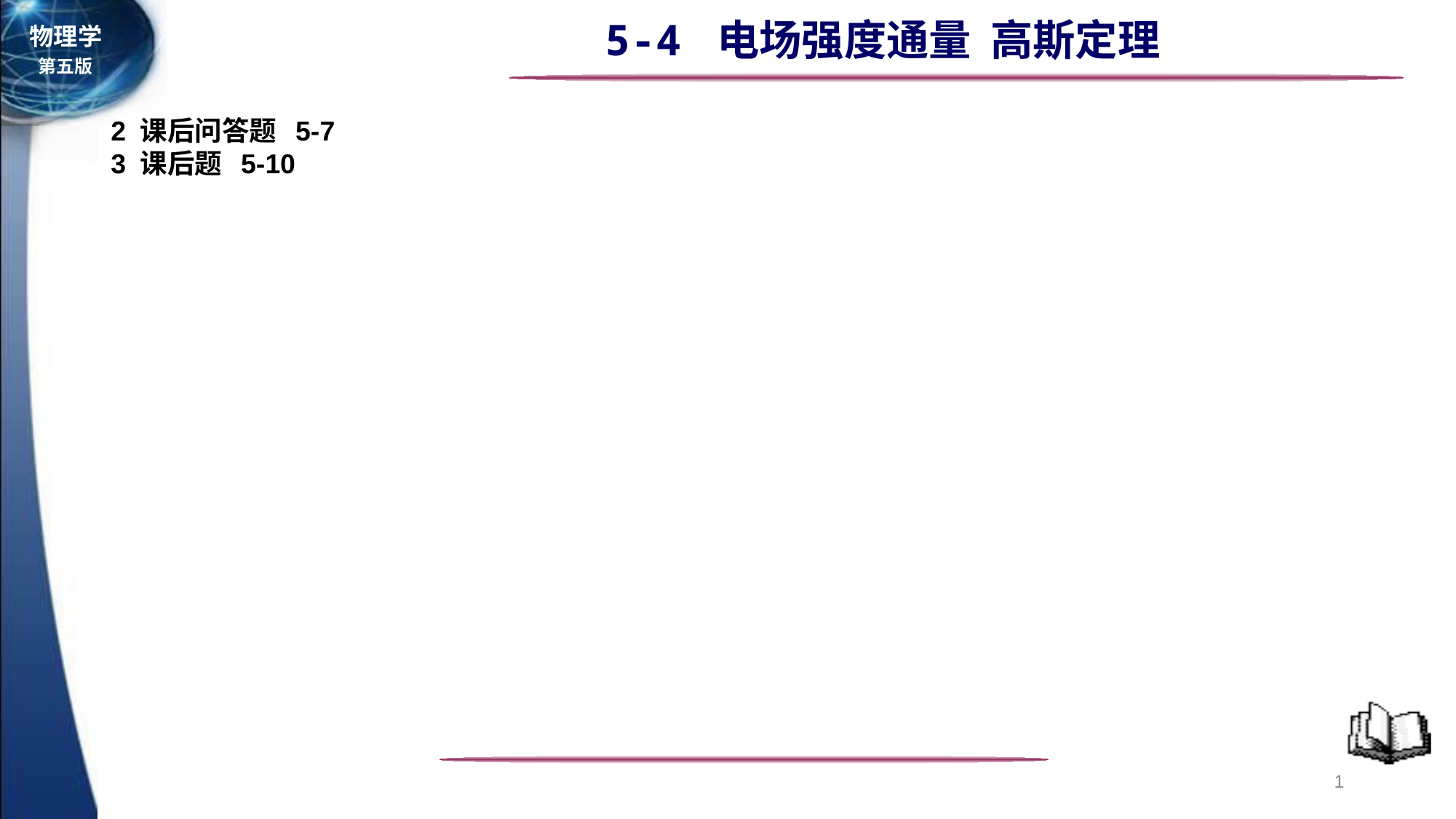

2 课后问答题  5-7
3 课后题  5-10
1